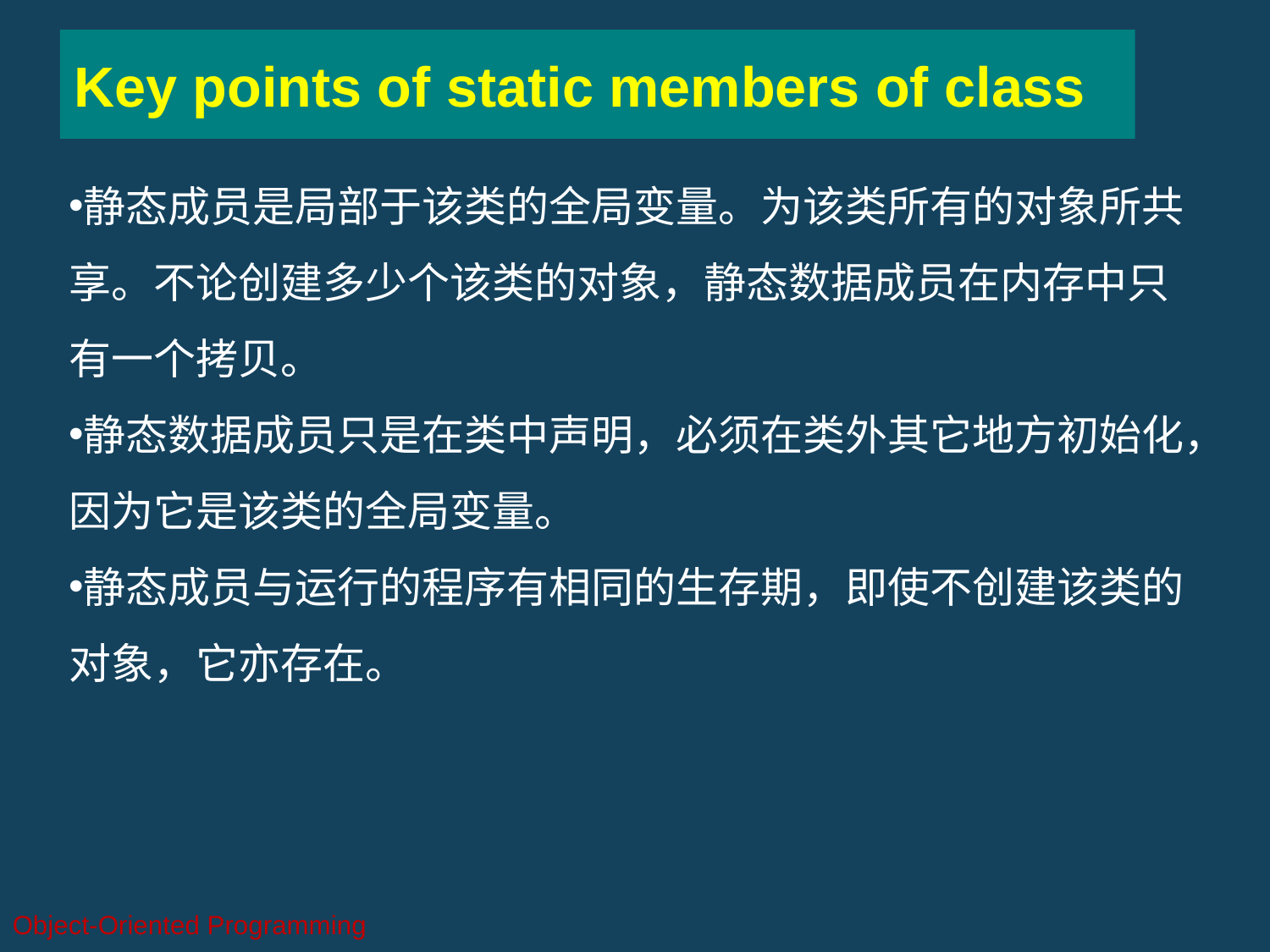

# Key points of static members of class
静态成员是局部于该类的全局变量。为该类所有的对象所共享。不论创建多少个该类的对象，静态数据成员在内存中只有一个拷贝。
静态数据成员只是在类中声明，必须在类外其它地方初始化，因为它是该类的全局变量。
静态成员与运行的程序有相同的生存期，即使不创建该类的对象，它亦存在。
Object-Oriented Programming